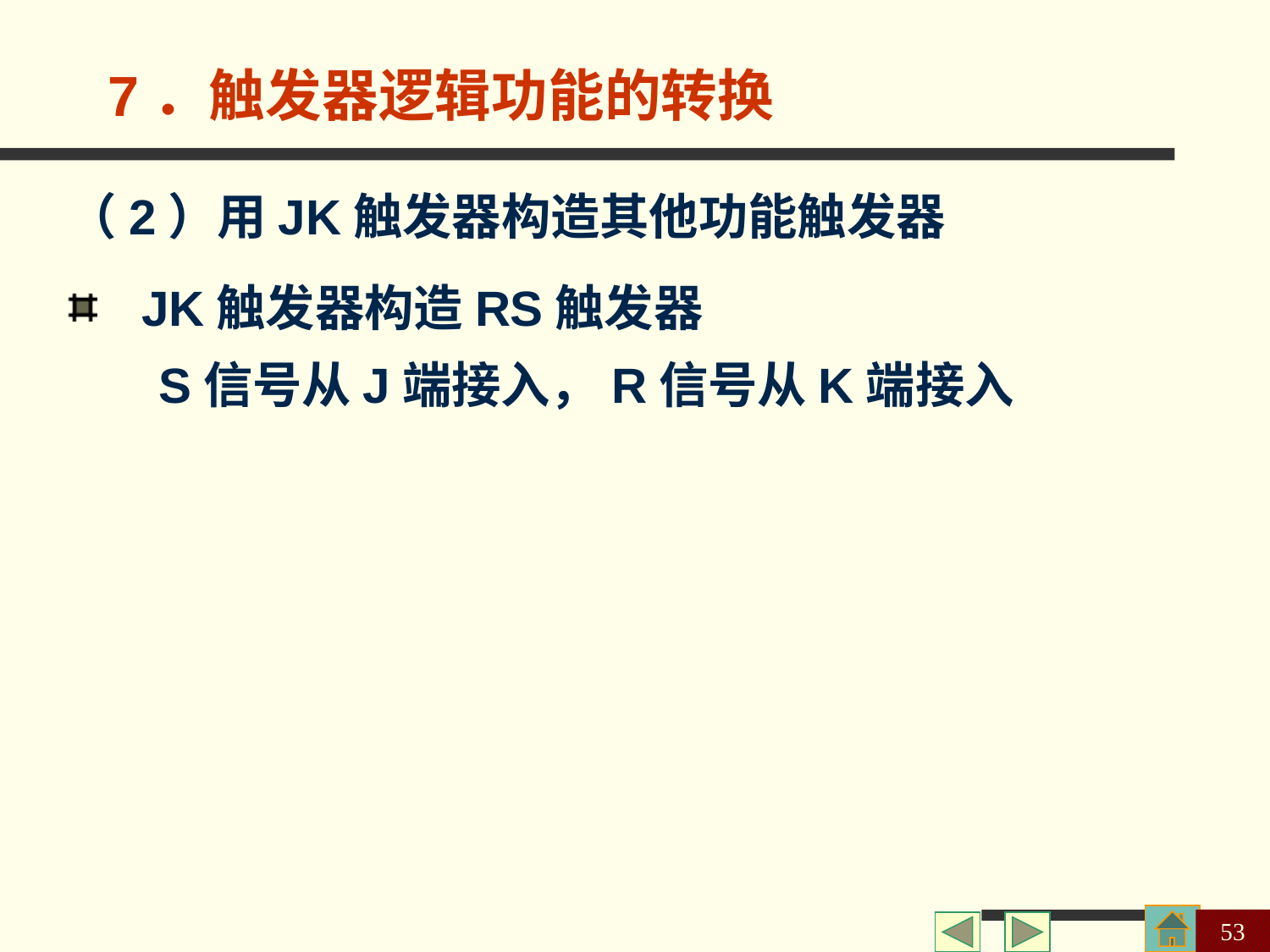

7．触发器逻辑功能的转换
（2）用JK触发器构造其他功能触发器
JK触发器构造RS触发器
  S信号从J端接入，R信号从K端接入

53